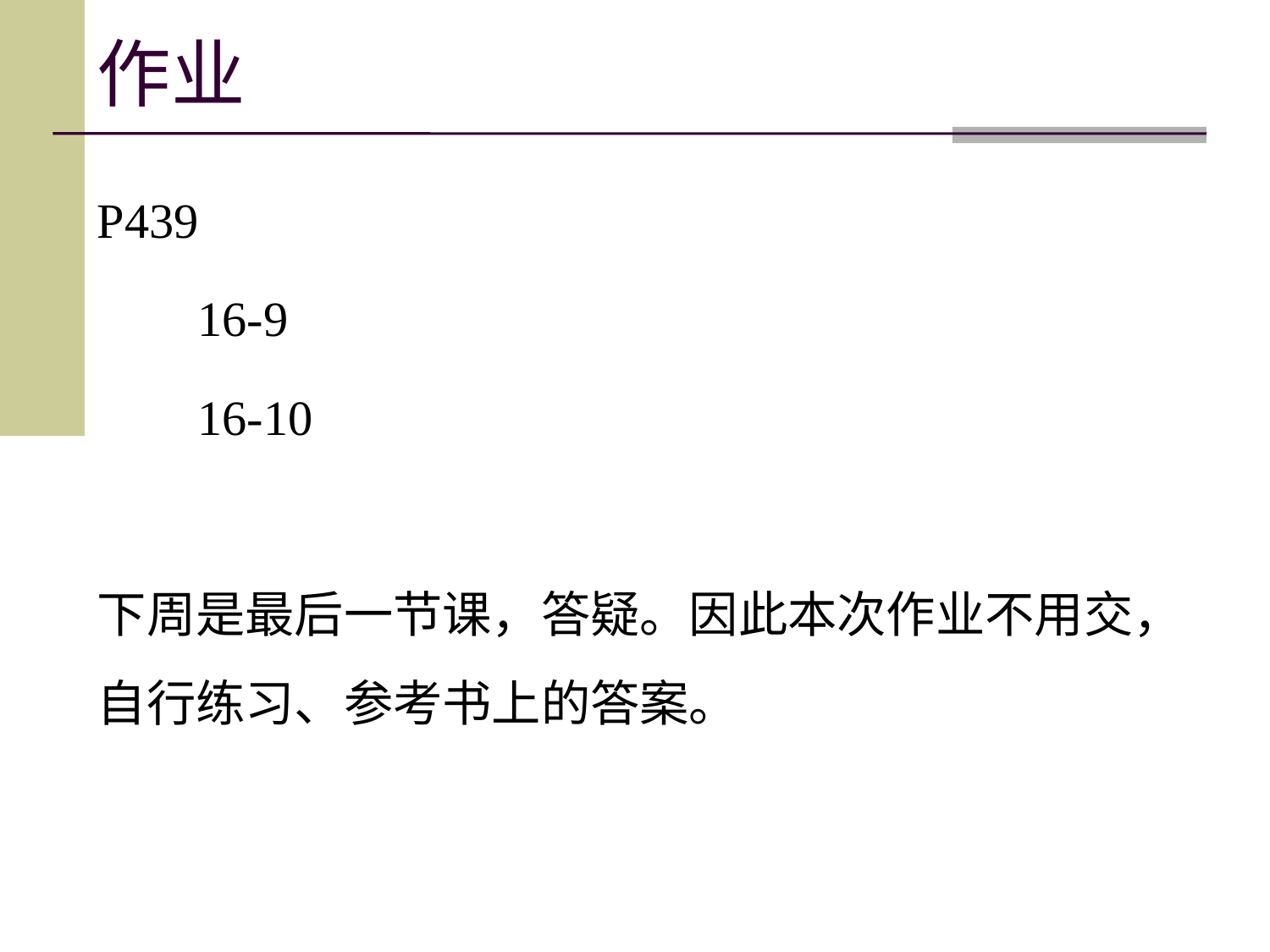

# 作业
P439
16-9
16-10

下周是最后一节课，答疑。因此本次作业不用交，自行练习、参考书上的答案。